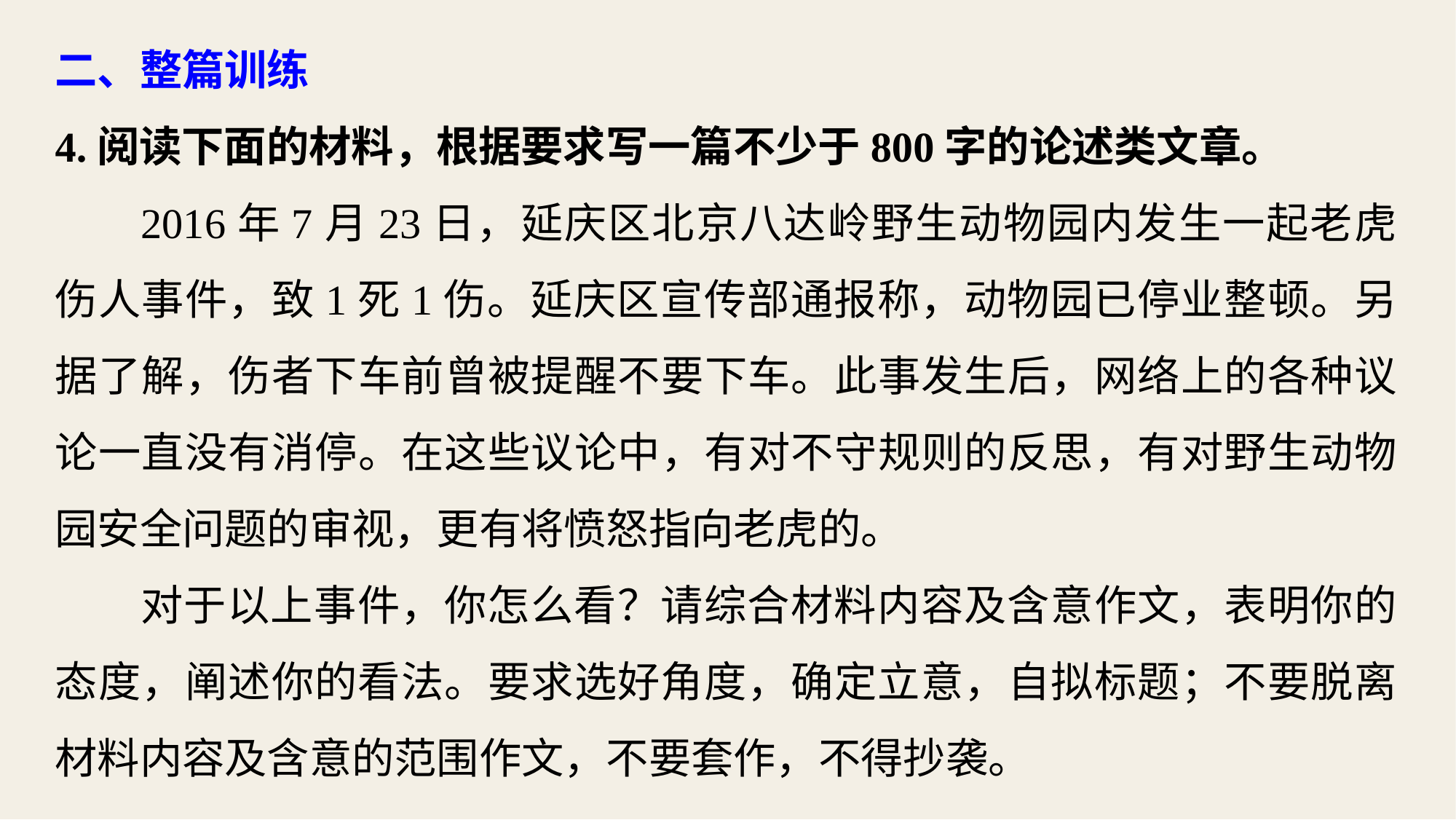

二、整篇训练
4.阅读下面的材料，根据要求写一篇不少于800字的论述类文章。
2016年7月23日，延庆区北京八达岭野生动物园内发生一起老虎伤人事件，致1死1伤。延庆区宣传部通报称，动物园已停业整顿。另据了解，伤者下车前曾被提醒不要下车。此事发生后，网络上的各种议论一直没有消停。在这些议论中，有对不守规则的反思，有对野生动物园安全问题的审视，更有将愤怒指向老虎的。
对于以上事件，你怎么看？请综合材料内容及含意作文，表明你的态度，阐述你的看法。要求选好角度，确定立意，自拟标题；不要脱离材料内容及含意的范围作文，不要套作，不得抄袭。